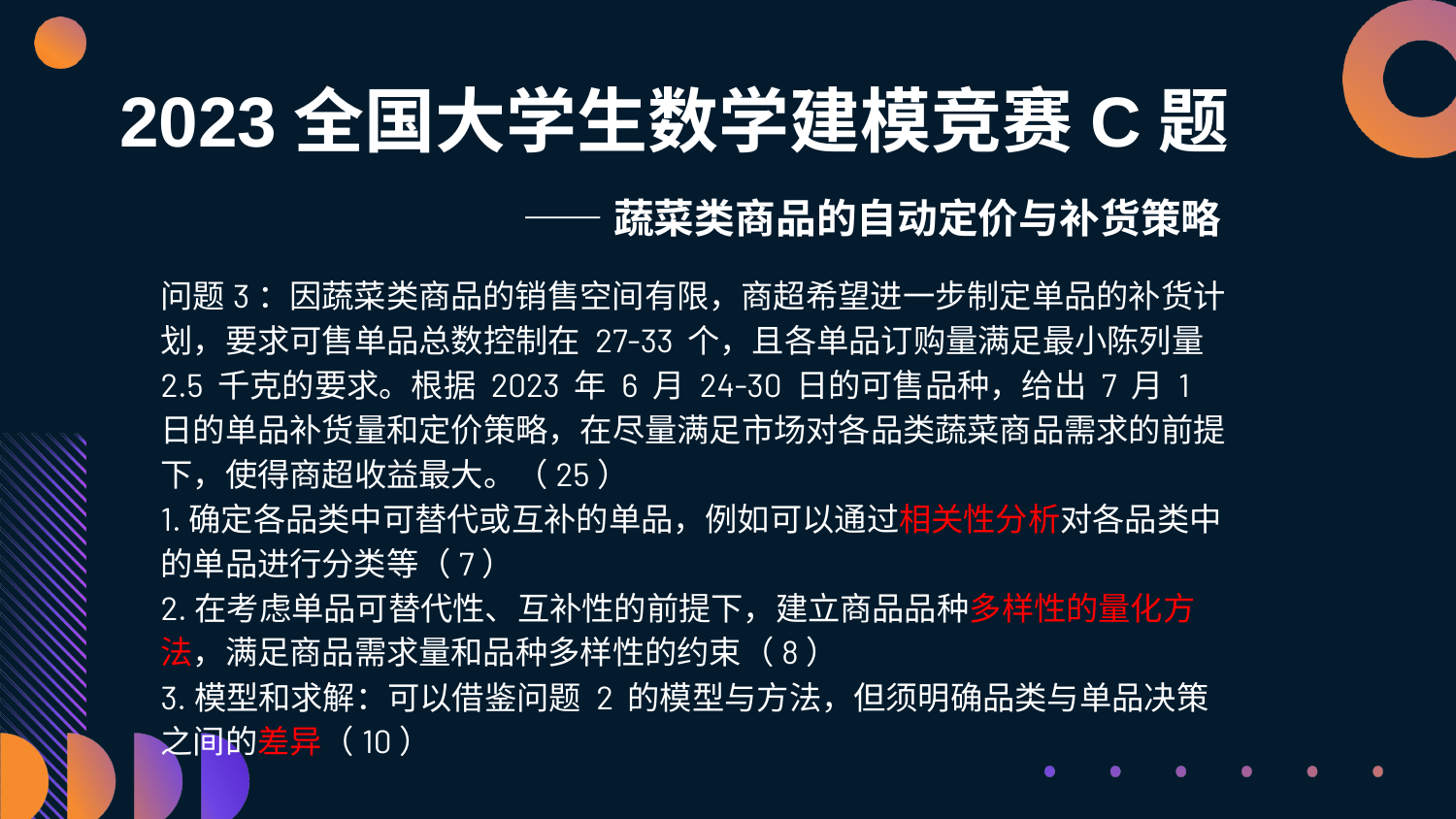

# 2023全国大学生数学建模竞赛C题
——蔬菜类商品的自动定价与补货策略
问题3：因蔬菜类商品的销售空间有限，商超希望进一步制定单品的补货计划，要求可售单品总数控制在 27-33 个，且各单品订购量满足最小陈列量 2.5 千克的要求。根据 2023 年 6 月 24-30 日的可售品种，给出 7 月 1 日的单品补货量和定价策略，在尽量满足市场对各品类蔬菜商品需求的前提下，使得商超收益最大。（25）
1.确定各品类中可替代或互补的单品，例如可以通过相关性分析对各品类中的单品进行分类等（7）
2.在考虑单品可替代性、互补性的前提下，建立商品品种多样性的量化方法，满足商品需求量和品种多样性的约束（8）
3.模型和求解：可以借鉴问题 2 的模型与方法，但须明确品类与单品决策之间的差异（10）